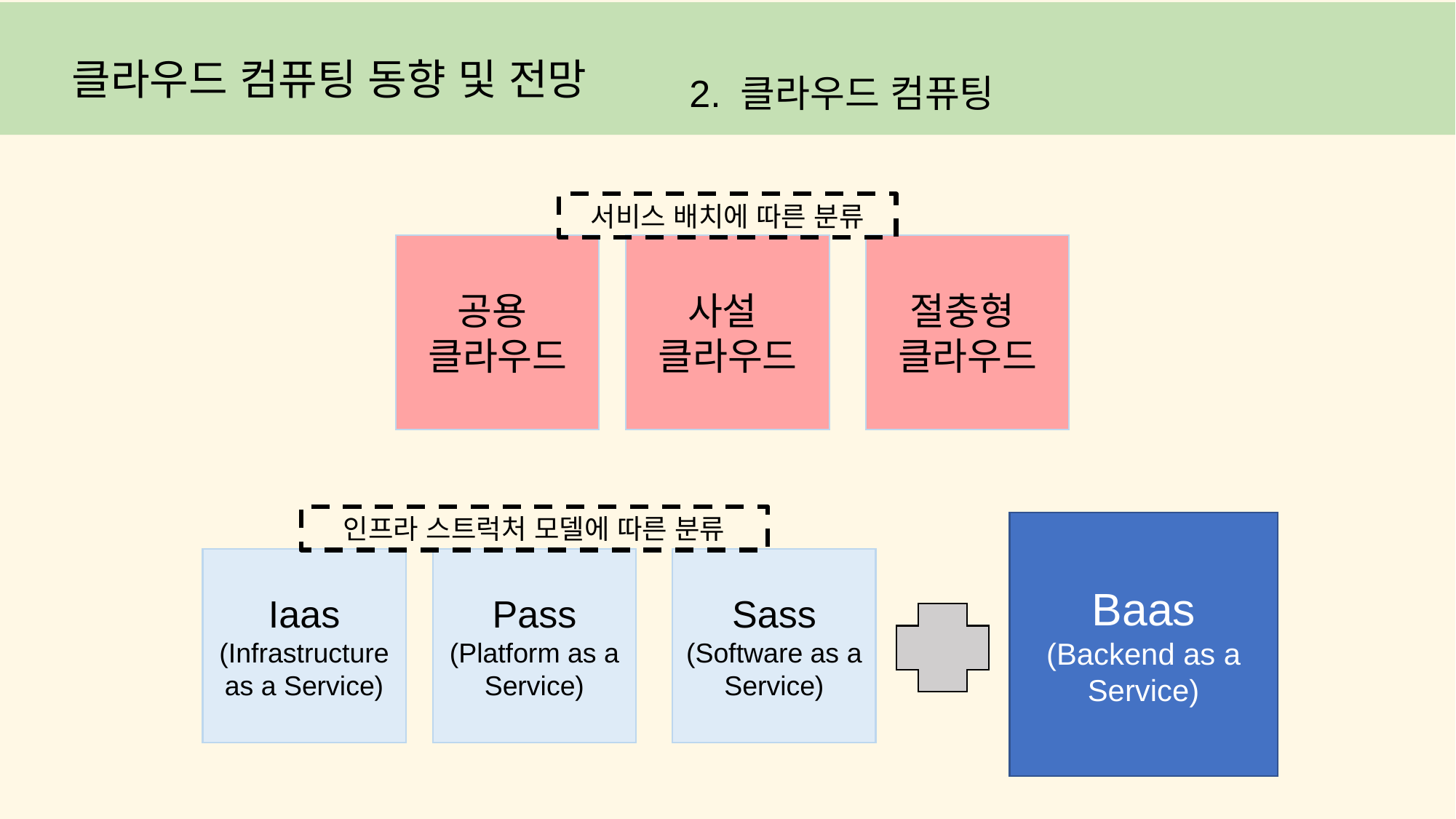

# 클라우드 컴퓨팅 동향 및 전망
2. 클라우드 컴퓨팅
서비스 배치에 따른 분류
공용
클라우드
사설
클라우드
절충형
클라우드
인프라 스트럭처 모델에 따른 분류
Baas
(Backend as a Service)
Iaas
(Infrastructure as a Service)
Pass
(Platform as a Service)
Sass
(Software as a Service)